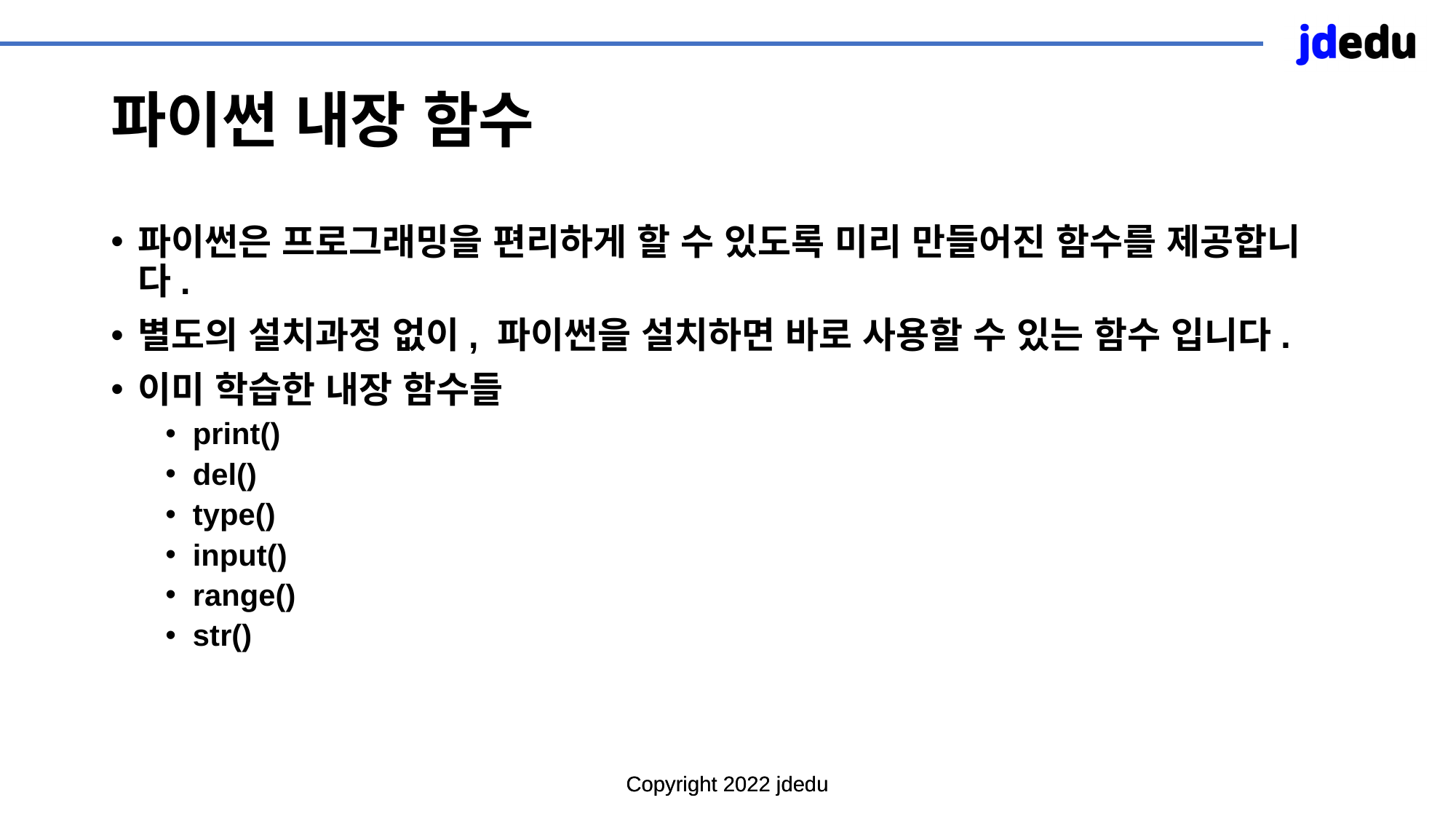

# 파이썬 내장 함수
파이썬은 프로그래밍을 편리하게 할 수 있도록 미리 만들어진 함수를 제공합니다.
별도의 설치과정 없이, 파이썬을 설치하면 바로 사용할 수 있는 함수 입니다.
이미 학습한 내장 함수들
print()
del()
type()
input()
range()
str()